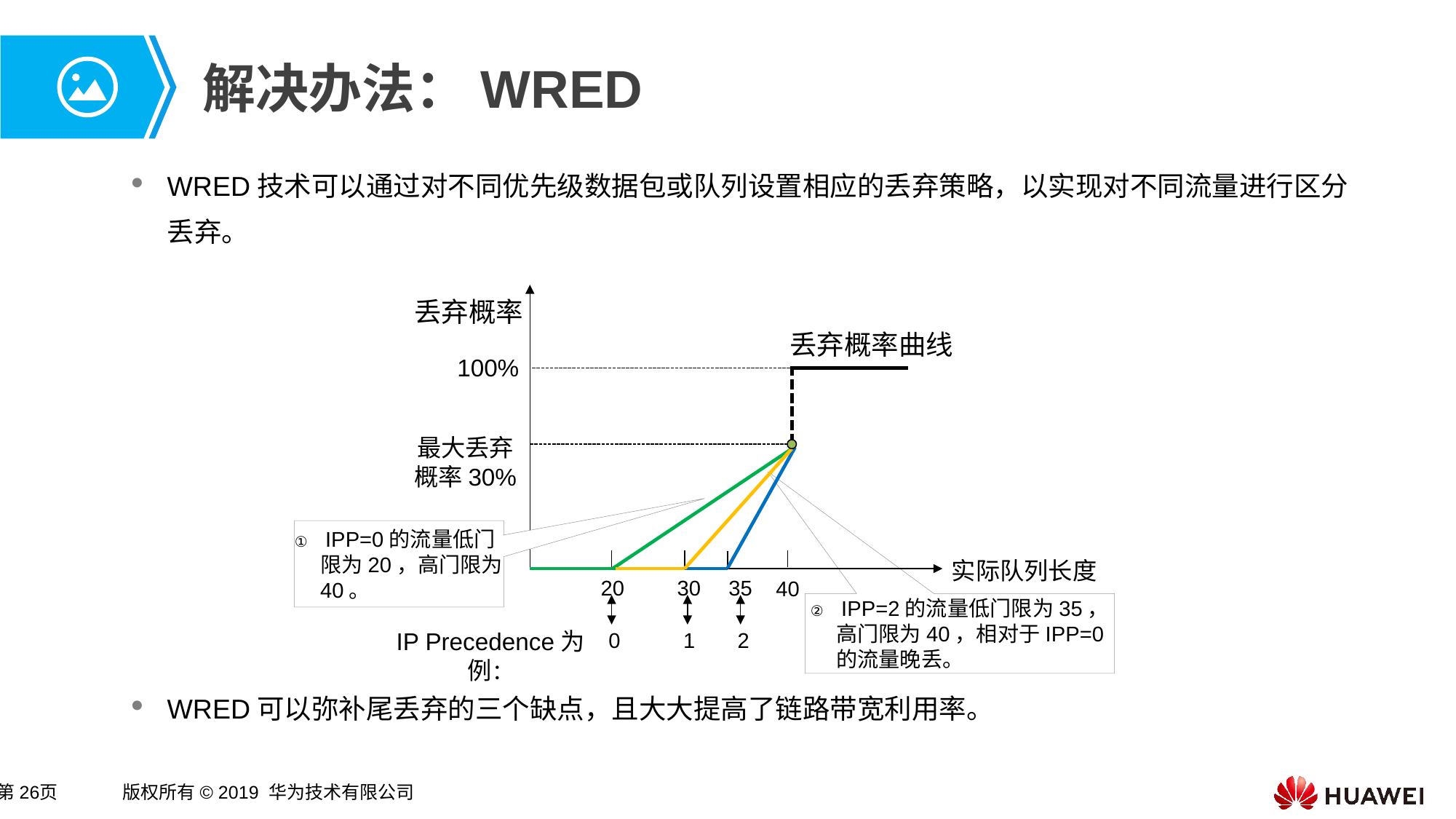

# 解决办法：WRED
WRED技术可以通过对不同优先级数据包或队列设置相应的丢弃策略，以实现对不同流量进行区分丢弃。
丢弃概率
丢弃概率曲线
100%
最大丢弃概率30%

 IPP=0的流量低门限为20，高门限为40。
实际队列长度
20
30
35
40
 IPP=2的流量低门限为35，高门限为40，相对于IPP=0的流量晚丢。
IP Precedence为例：
0
1
2
WRED可以弥补尾丢弃的三个缺点，且大大提高了链路带宽利用率。